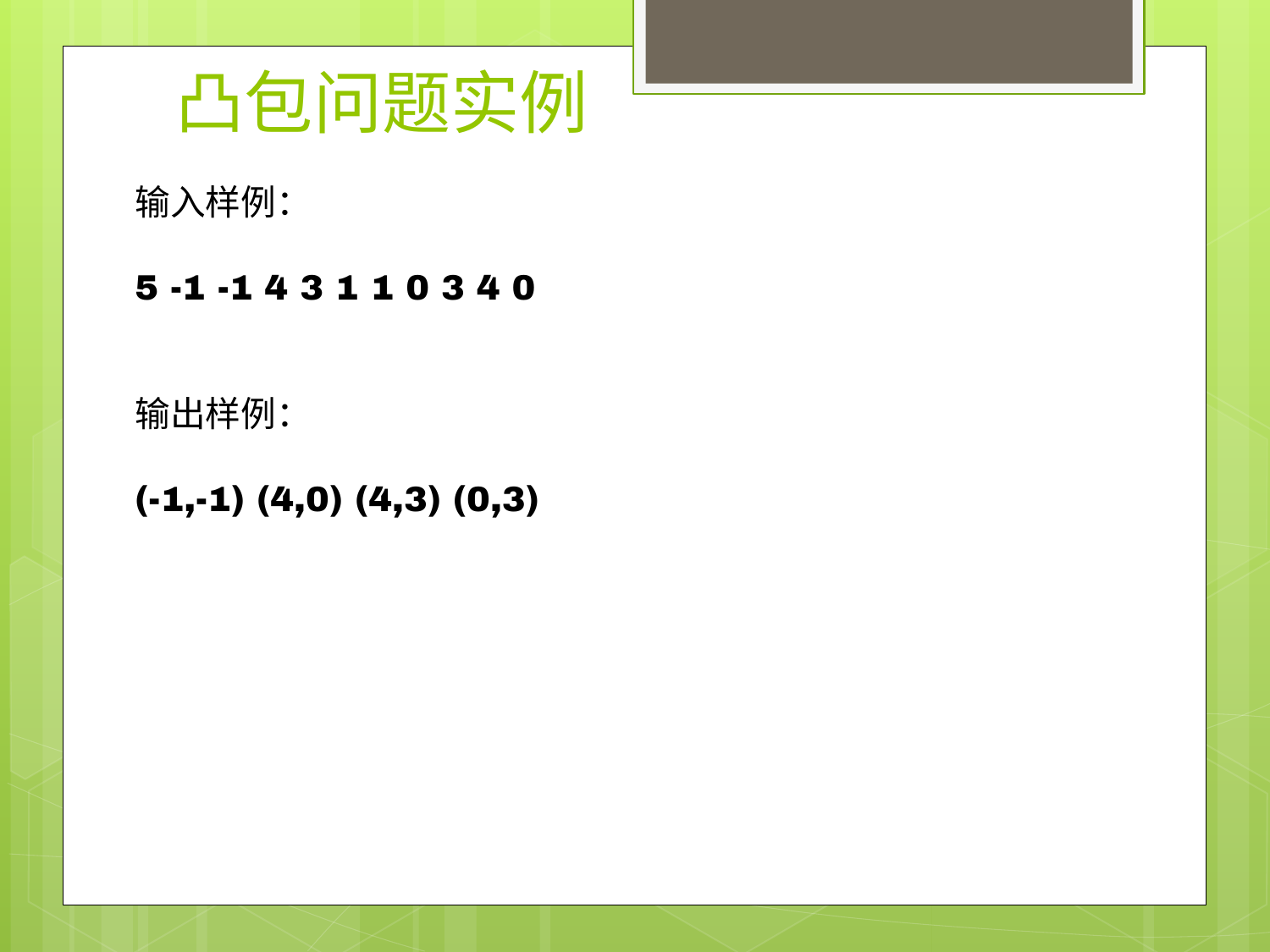

# 凸包问题实例
输入样例：
5 -1 -1 4 3 1 1 0 3 4 0
输出样例：
(-1,-1) (4,0) (4,3) (0,3)